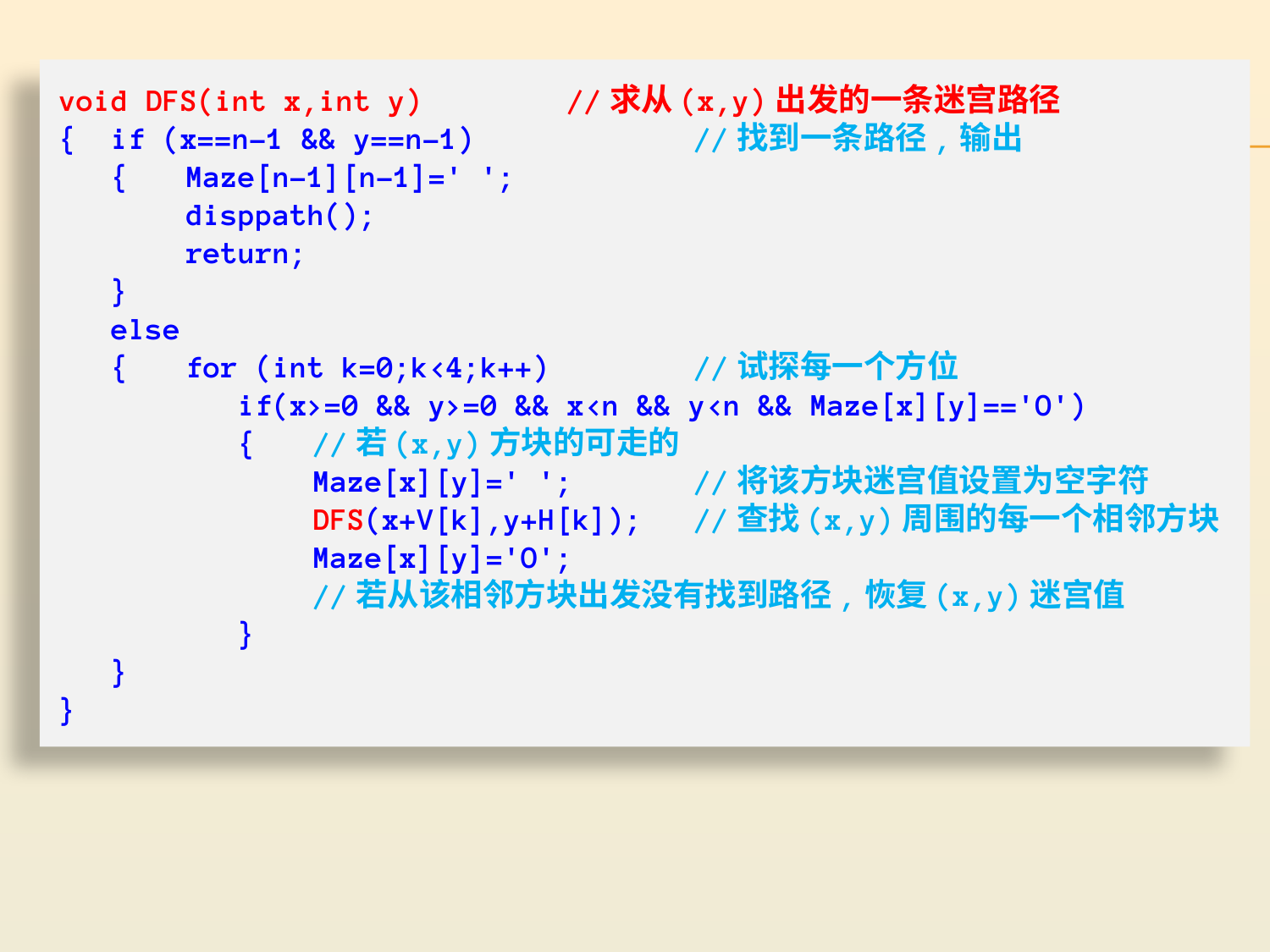

void DFS(int x,int y)	 	//求从(x,y)出发的一条迷宫路径
{  if (x==n-1 && y==n-1) 		//找到一条路径,输出
   {	Maze[n-1][n-1]=' ';
	disppath();
	return;
   }
   else
   {	for (int k=0;k<4;k++)		//试探每一个方位
	   if(x>=0 && y>=0 && x<n && y<n && Maze[x][y]=='O')
	   {	//若(x,y)方块的可走的
		Maze[x][y]=' ';	//将该方块迷宫值设置为空字符
		DFS(x+V[k],y+H[k]);	//查找(x,y)周围的每一个相邻方块
		Maze[x][y]='O';
		//若从该相邻方块出发没有找到路径,恢复(x,y)迷宫值
	   }
   }
}